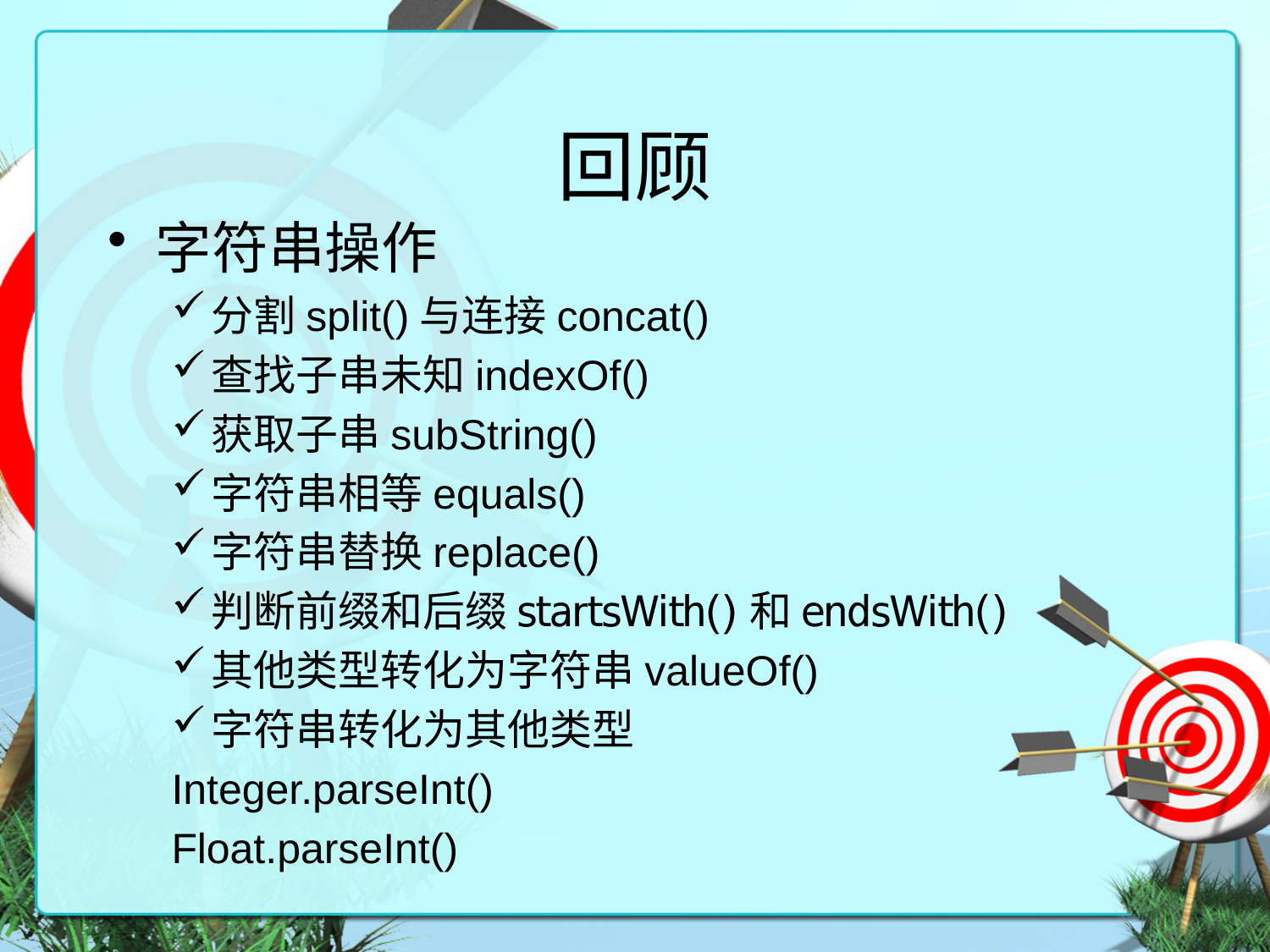

# 回顾
字符串操作
分割split()与连接concat()
查找子串未知indexOf()
获取子串subString()
字符串相等equals()
字符串替换replace()
判断前缀和后缀startsWith()和endsWith()
其他类型转化为字符串valueOf()
字符串转化为其他类型
Integer.parseInt()
Float.parseInt()